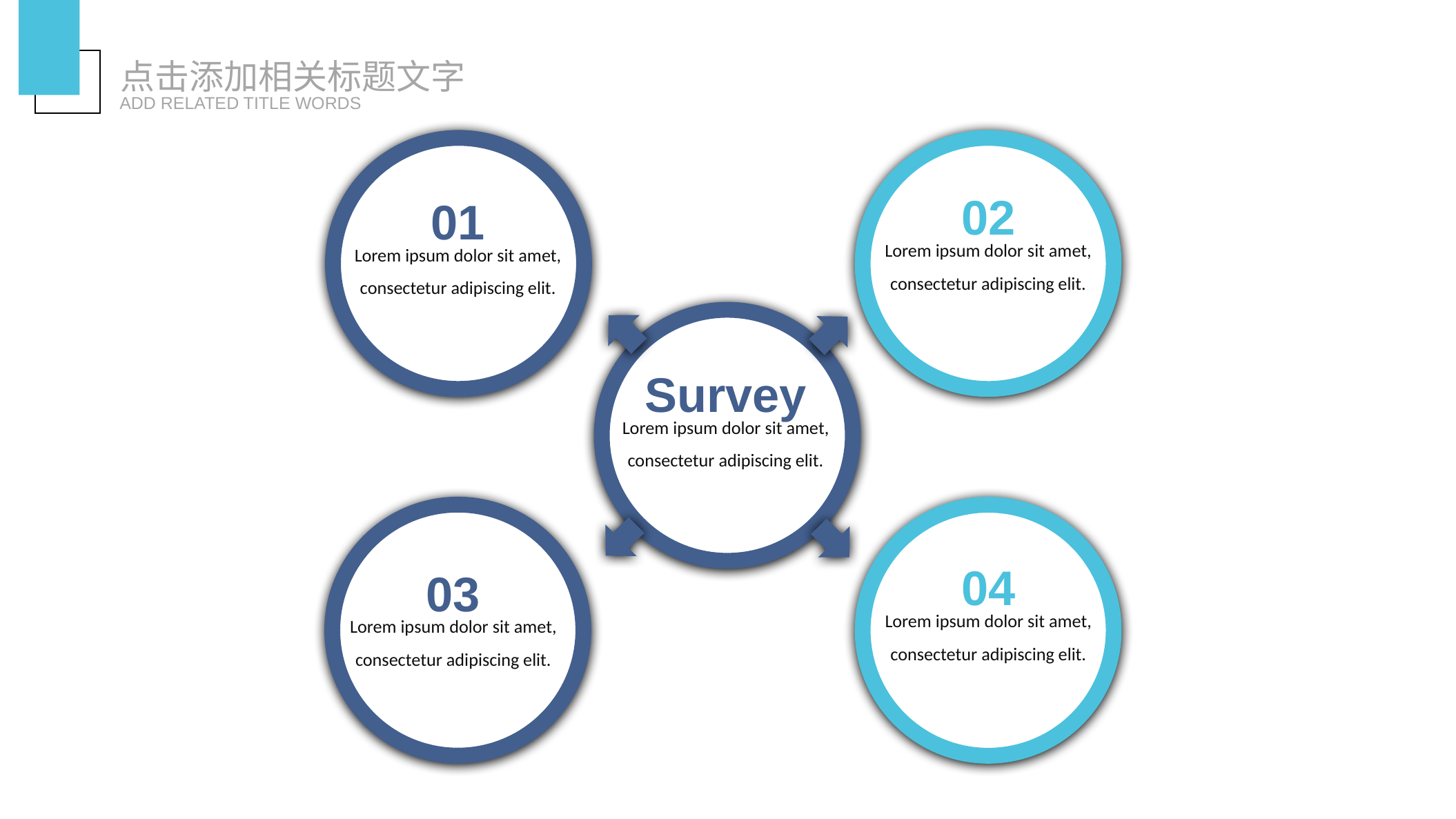

点击添加相关标题文字
ADD RELATED TITLE WORDS

02
01
Lorem ipsum dolor sit amet, consectetur adipiscing elit.
Lorem ipsum dolor sit amet, consectetur adipiscing elit.

Survey
Lorem ipsum dolor sit amet, consectetur adipiscing elit.

04
03
Lorem ipsum dolor sit amet, consectetur adipiscing elit.
Lorem ipsum dolor sit amet, consectetur adipiscing elit.